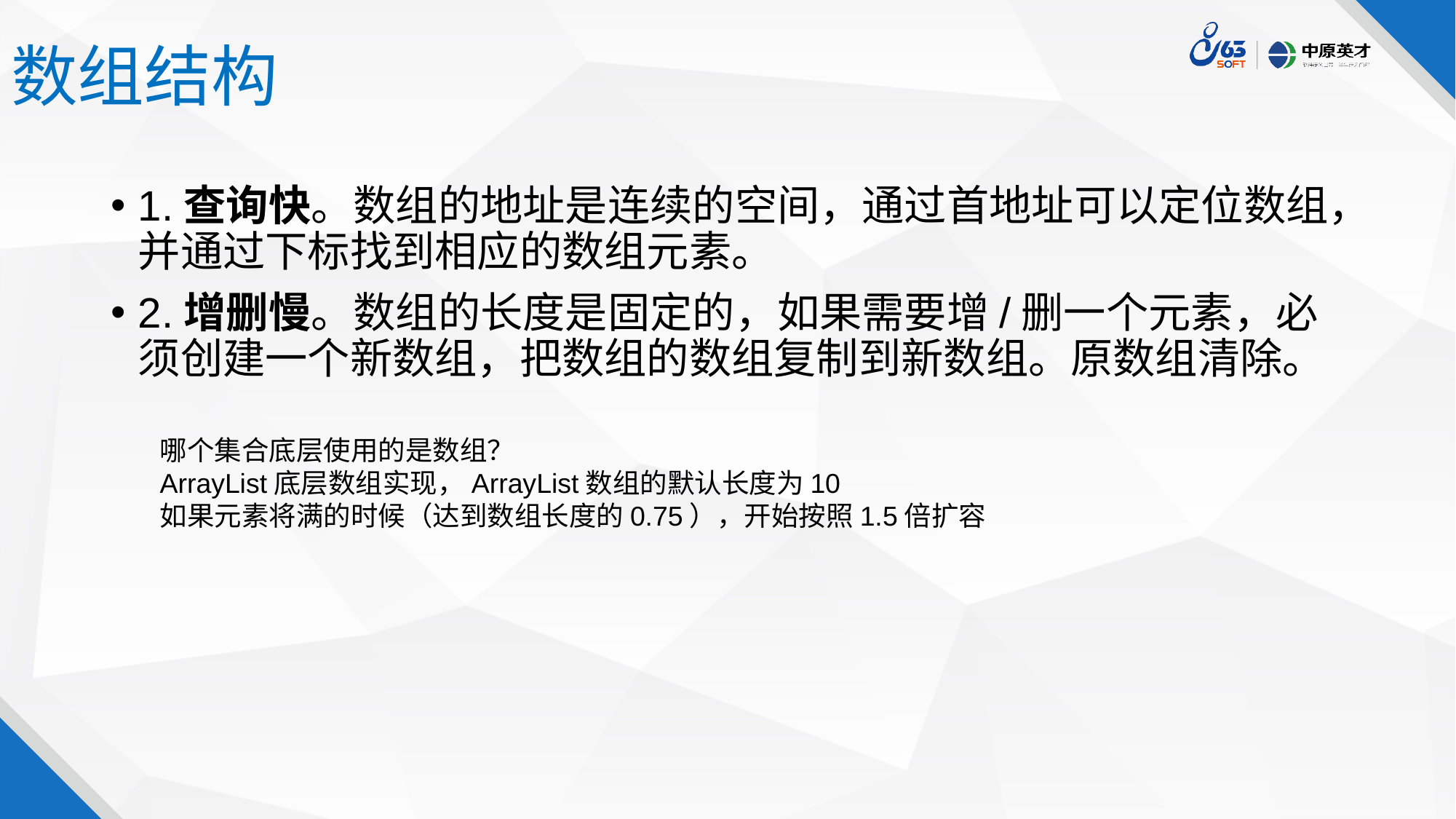

# 数组结构

1.查询快。数组的地址是连续的空间，通过首地址可以定位数组，并通过下标找到相应的数组元素。
2.增删慢。数组的长度是固定的，如果需要增/删一个元素，必须创建一个新数组，把数组的数组复制到新数组。原数组清除。

哪个集合底层使用的是数组？
ArrayList底层数组实现，ArrayList数组的默认长度为10
如果元素将满的时候（达到数组长度的0.75），开始按照1.5倍扩容